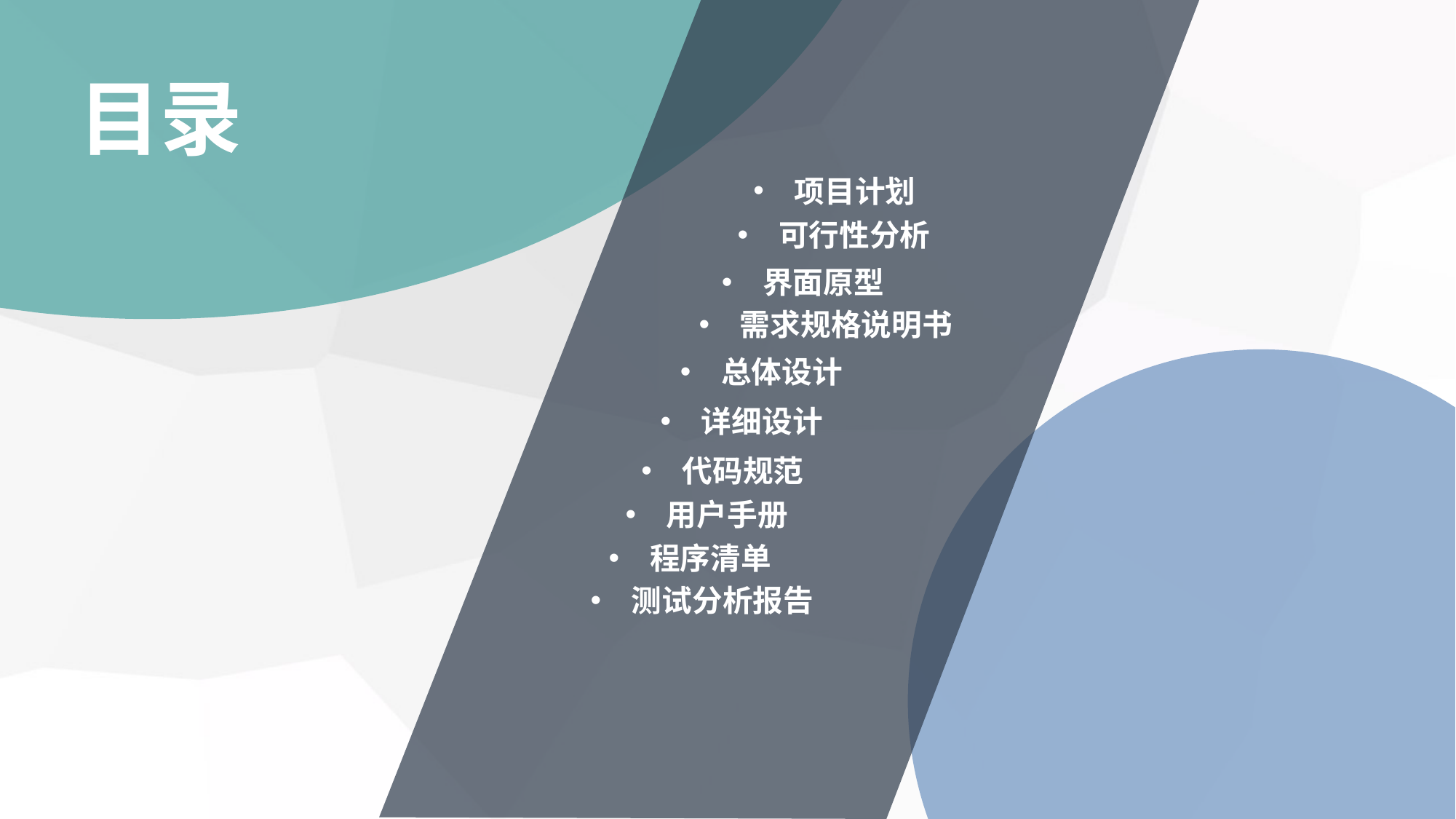

目录
项目计划
可行性分析

界面原型
需求规格说明书
总体设计

详细设计
代码规范
用户手册

程序清单
测试分析报告